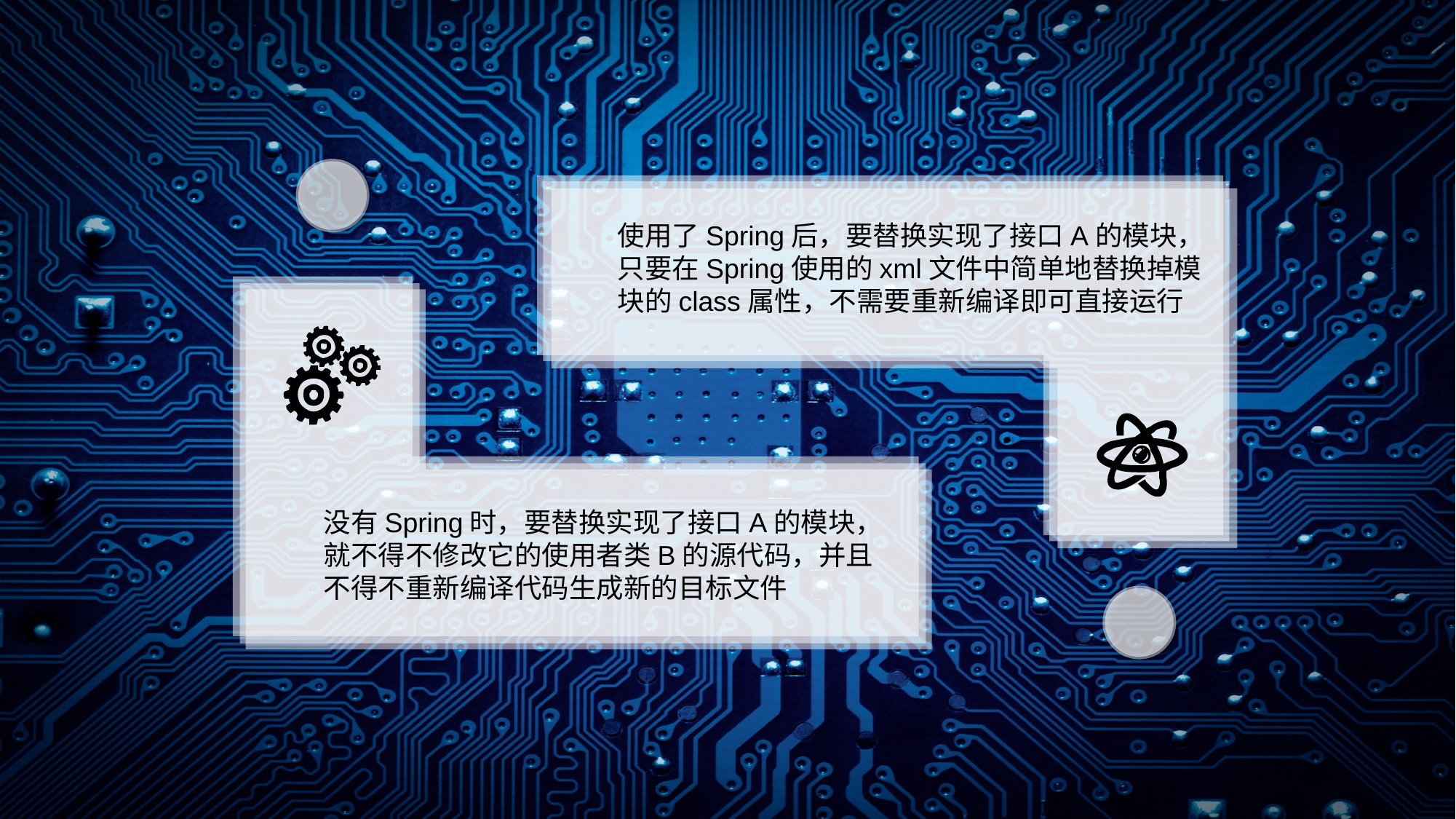

使用了Spring后，要替换实现了接口A的模块，
只要在Spring使用的xml文件中简单地替换掉模
块的class属性，不需要重新编译即可直接运行

没有Spring时，要替换实现了接口A的模块，
就不得不修改它的使用者类B的源代码，并且
不得不重新编译代码生成新的目标文件